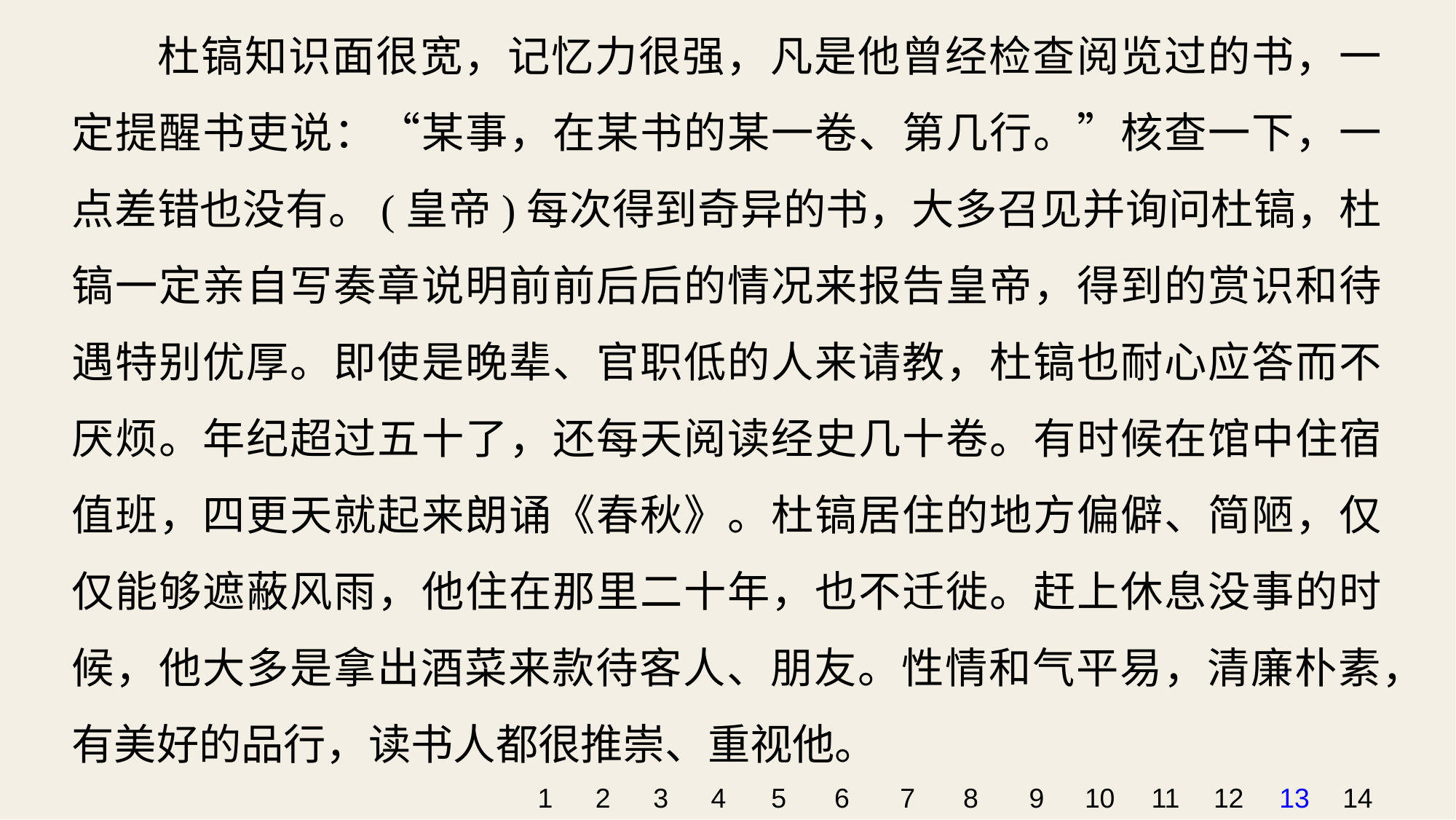

杜镐知识面很宽，记忆力很强，凡是他曾经检查阅览过的书，一定提醒书吏说：“某事，在某书的某一卷、第几行。”核查一下，一点差错也没有。(皇帝)每次得到奇异的书，大多召见并询问杜镐，杜镐一定亲自写奏章说明前前后后的情况来报告皇帝，得到的赏识和待遇特别优厚。即使是晚辈、官职低的人来请教，杜镐也耐心应答而不厌烦。年纪超过五十了，还每天阅读经史几十卷。有时候在馆中住宿值班，四更天就起来朗诵《春秋》。杜镐居住的地方偏僻、简陋，仅仅能够遮蔽风雨，他住在那里二十年，也不迁徙。赶上休息没事的时候，他大多是拿出酒菜来款待客人、朋友。性情和气平易，清廉朴素，有美好的品行，读书人都很推崇、重视他。
1
2
3
4
5
6
7
8
9
10
11
12
13
14